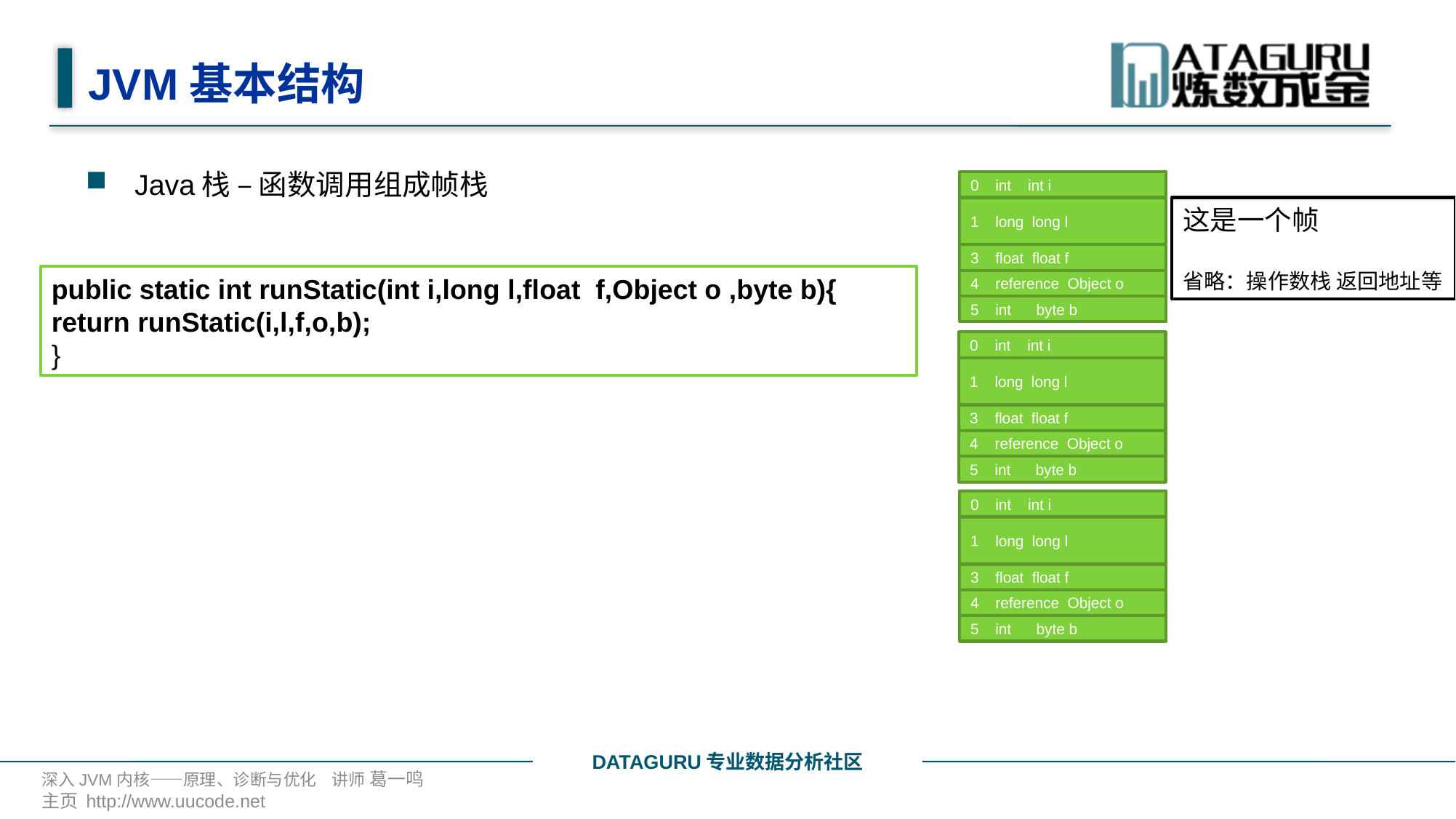

# JVM基本结构
Java栈 – 函数调用组成帧栈

0    int    int i
1    long  long l
3    float  float f
4    reference  Object o
5    int      byte b
这是一个帧

省略：操作数栈 返回地址等
public static int runStatic(int i,long l,float  f,Object o ,byte b){
return runStatic(i,l,f,o,b);
}
0    int    int i
1    long  long l
3    float  float f
4    reference  Object o
5    int      byte b
0    int    int i
1    long  long l
3    float  float f
4    reference  Object o
5    int      byte b